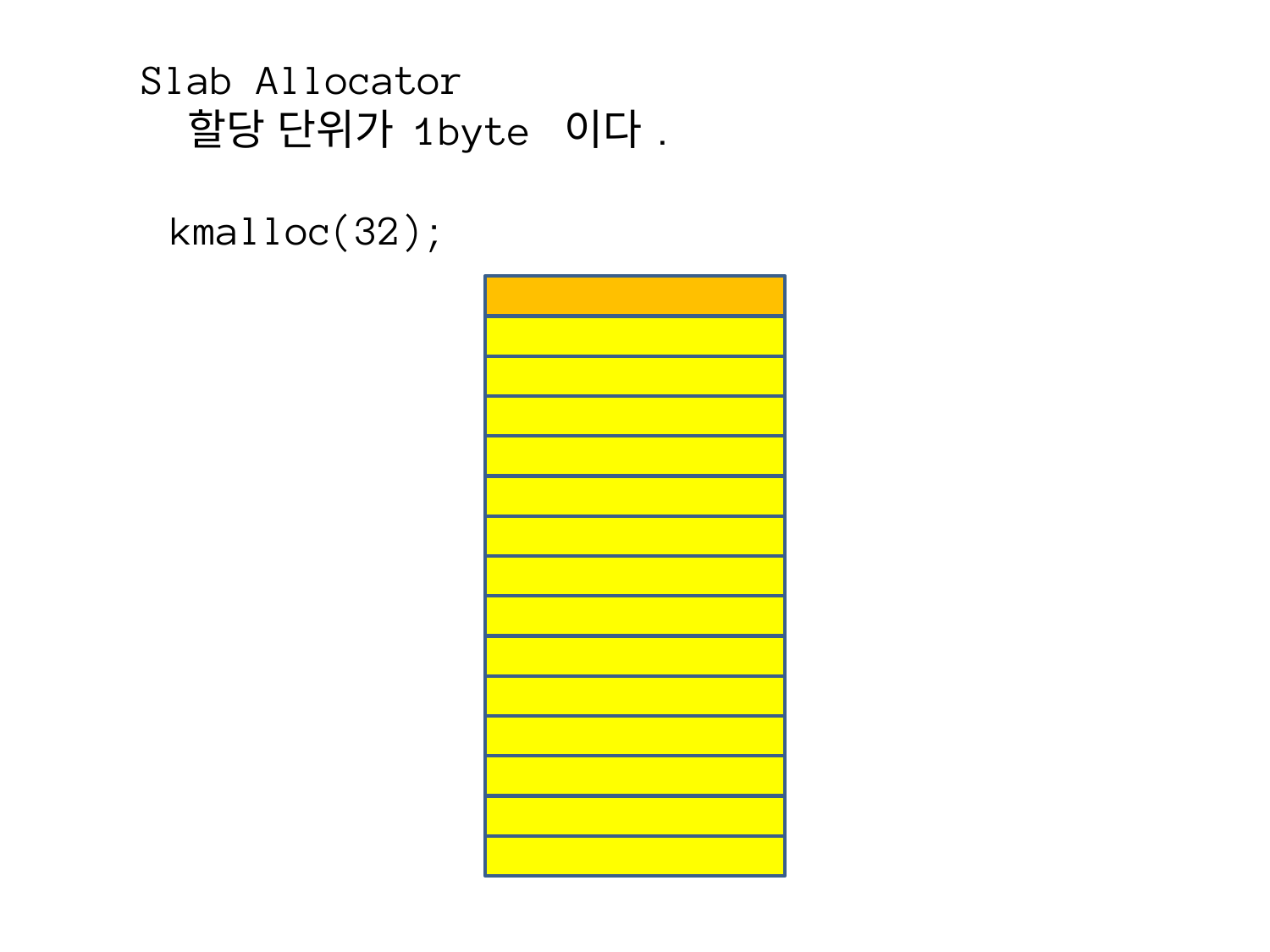

Slab Allocator
   할당 단위가 1byte 이다.

kmalloc(32);